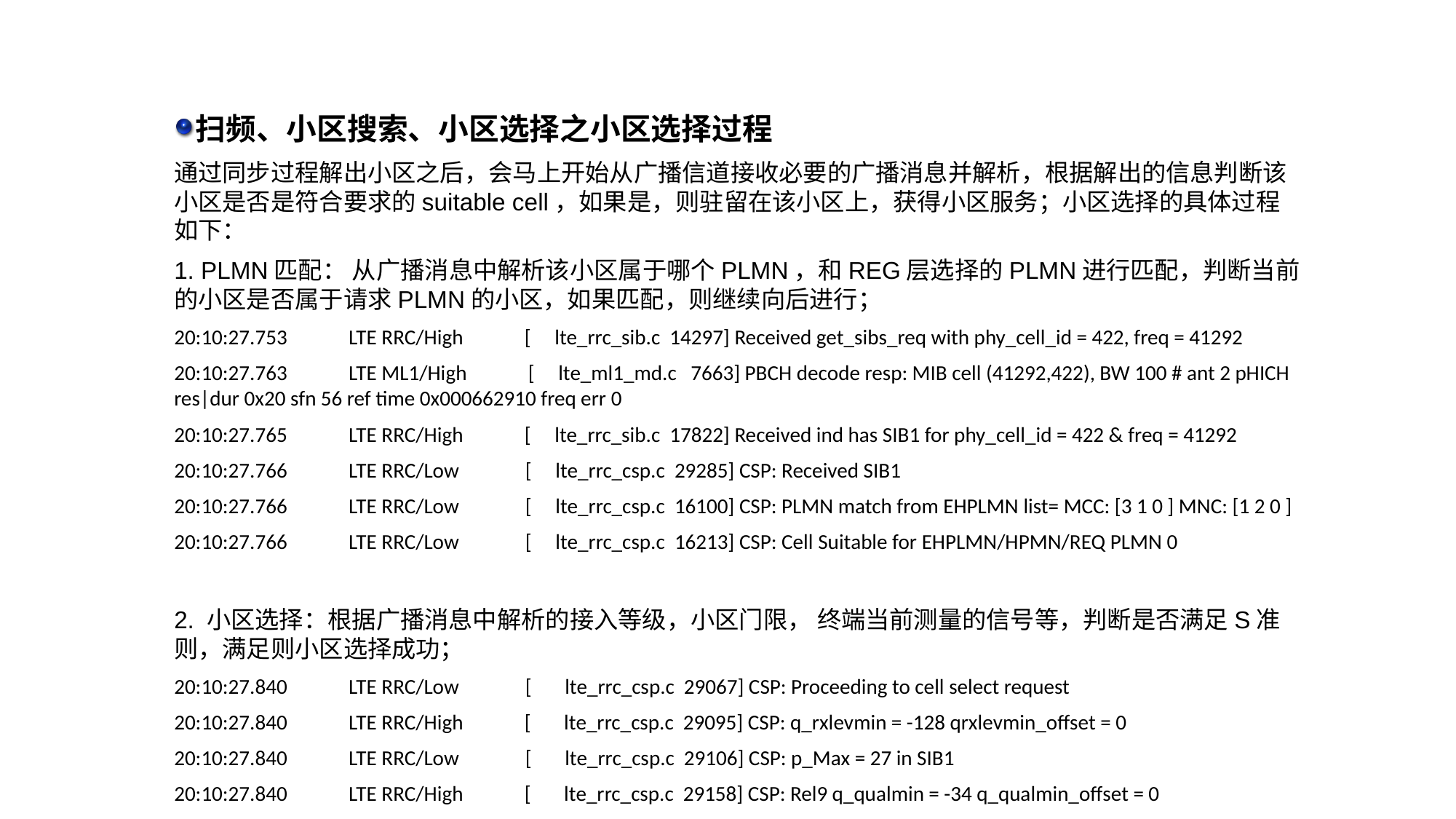

扫频、小区搜索、小区选择之小区选择过程
通过同步过程解出小区之后，会马上开始从广播信道接收必要的广播消息并解析，根据解出的信息判断该小区是否是符合要求的suitable cell，如果是，则驻留在该小区上，获得小区服务；小区选择的具体过程如下：
1. PLMN匹配： 从广播消息中解析该小区属于哪个PLMN，和REG层选择的PLMN进行匹配，判断当前的小区是否属于请求PLMN的小区，如果匹配，则继续向后进行；
20:10:27.753             LTE RRC/High             [     lte_rrc_sib.c  14297] Received get_sibs_req with phy_cell_id = 422, freq = 41292
20:10:27.763             LTE ML1/High             [     lte_ml1_md.c   7663] PBCH decode resp: MIB cell (41292,422), BW 100 # ant 2 pHICH res|dur 0x20 sfn 56 ref time 0x000662910 freq err 0
20:10:27.765             LTE RRC/High             [     lte_rrc_sib.c  17822] Received ind has SIB1 for phy_cell_id = 422 & freq = 41292
20:10:27.766             LTE RRC/Low              [     lte_rrc_csp.c  29285] CSP: Received SIB1
20:10:27.766             LTE RRC/Low              [     lte_rrc_csp.c  16100] CSP: PLMN match from EHPLMN list= MCC: [3 1 0 ] MNC: [1 2 0 ]
20:10:27.766             LTE RRC/Low              [     lte_rrc_csp.c  16213] CSP: Cell Suitable for EHPLMN/HPMN/REQ PLMN 0

2. 小区选择：根据广播消息中解析的接入等级，小区门限， 终端当前测量的信号等，判断是否满足S准则，满足则小区选择成功；
20:10:27.840             LTE RRC/Low              [       lte_rrc_csp.c  29067] CSP: Proceeding to cell select request
20:10:27.840             LTE RRC/High             [       lte_rrc_csp.c  29095] CSP: q_rxlevmin = -128 qrxlevmin_offset = 0
20:10:27.840             LTE RRC/Low              [       lte_rrc_csp.c  29106] CSP: p_Max = 27 in SIB1
20:10:27.840             LTE RRC/High             [       lte_rrc_csp.c  29158] CSP: Rel9 q_qualmin = -34 q_qualmin_offset = 0